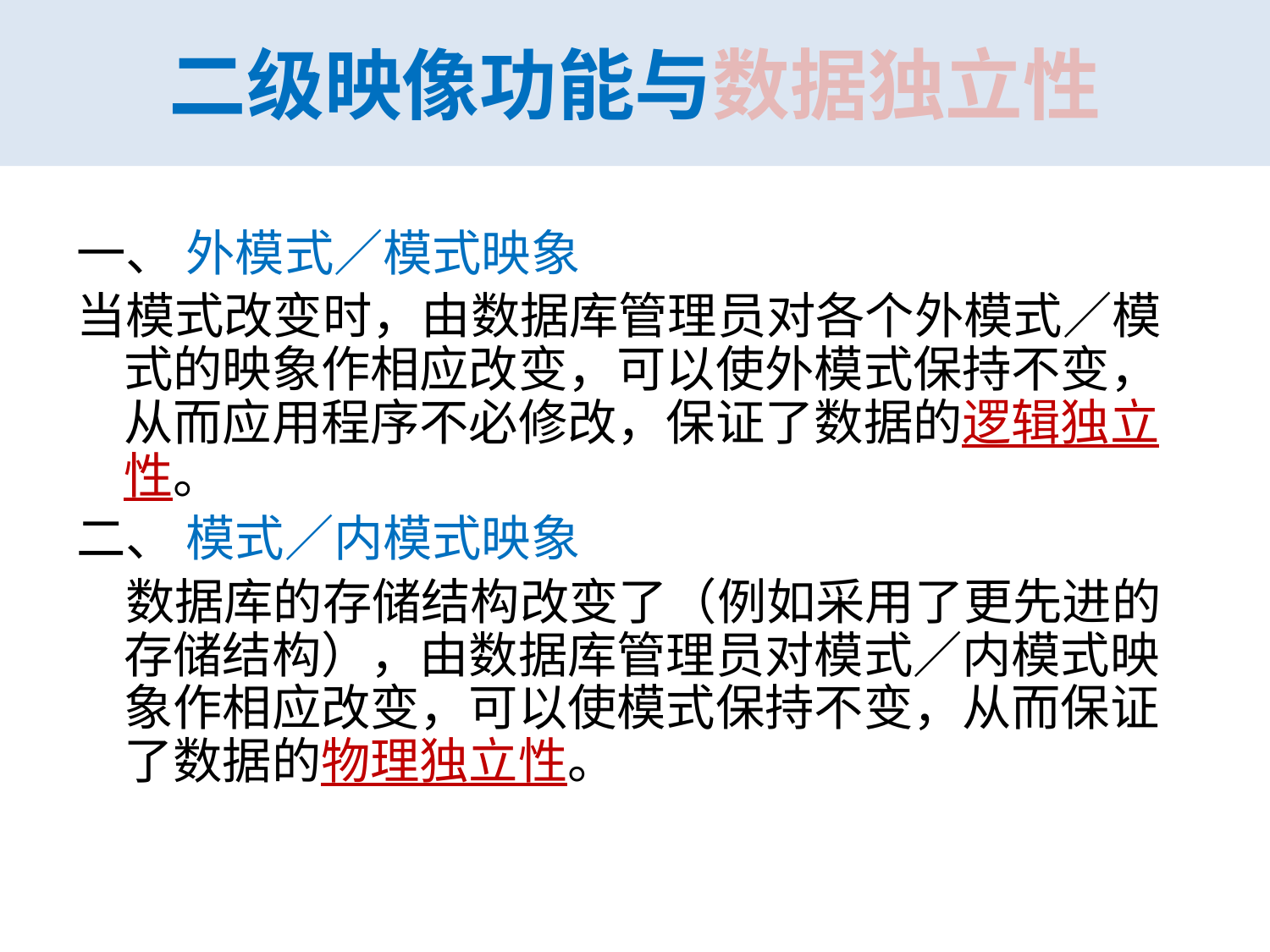

# 二级映像功能与数据独立性
一、 外模式／模式映象
当模式改变时，由数据库管理员对各个外模式／模式的映象作相应改变，可以使外模式保持不变，从而应用程序不必修改，保证了数据的逻辑独立性。
二、 模式／内模式映象
当数据库的存储结构改变了（例如采用了更先进的存储结构），由数据库管理员对模式／内模式映象作相应改变，可以使模式保持不变，从而保证了数据的物理独立性。